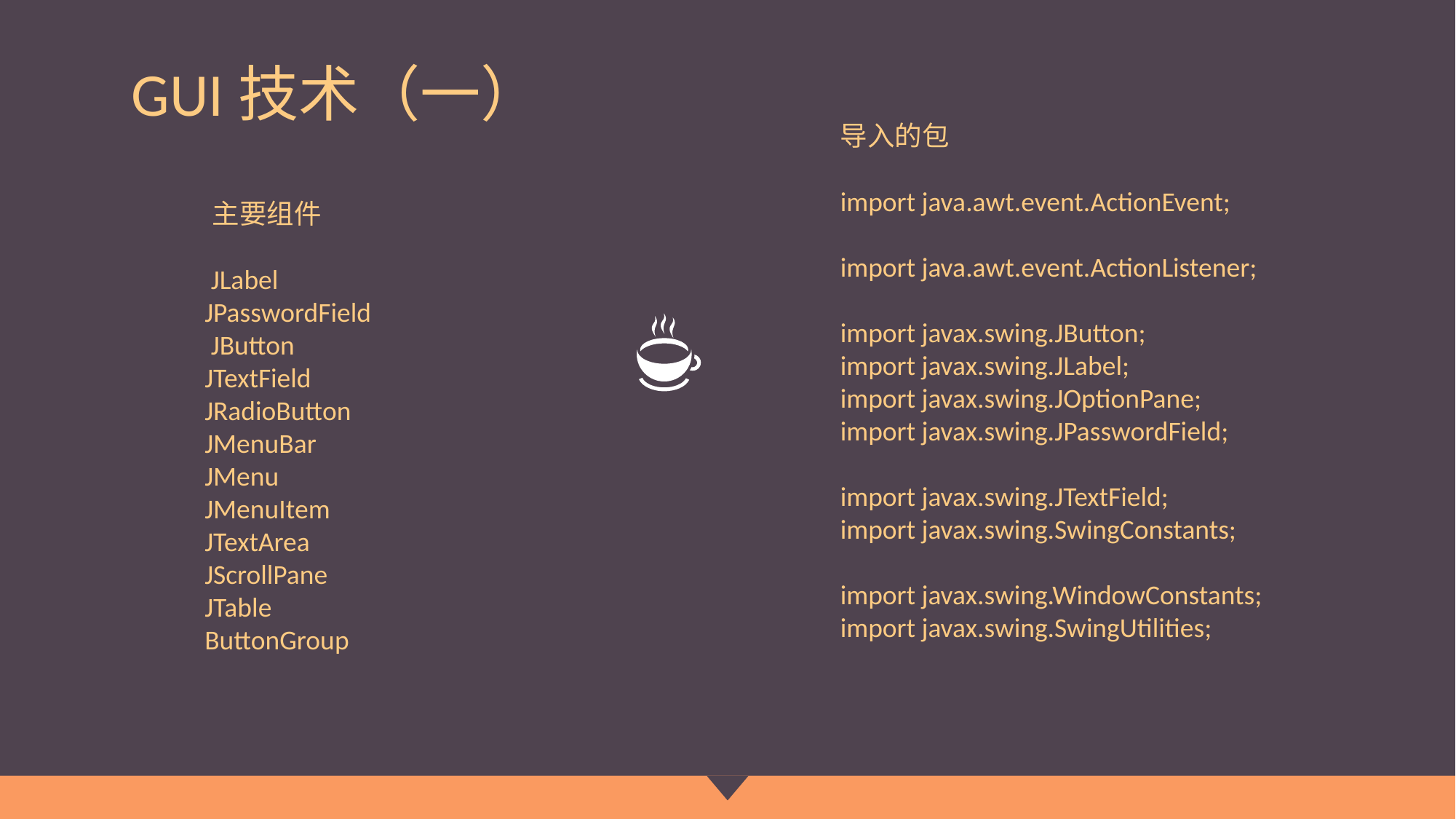

GUI技术（一）
导入的包

import java.awt.event.ActionEvent;

import java.awt.event.ActionListener;

import javax.swing.JButton;
import javax.swing.JLabel;
import javax.swing.JOptionPane;
import javax.swing.JPasswordField;

import javax.swing.JTextField;
import javax.swing.SwingConstants;

import javax.swing.WindowConstants;
import javax.swing.SwingUtilities;
         主要组件

 JLabel
JPasswordField
 JButton
JTextField
JRadioButton
JMenuBar
JMenu
JMenuItem
JTextArea
JScrollPane
JTable
ButtonGroup